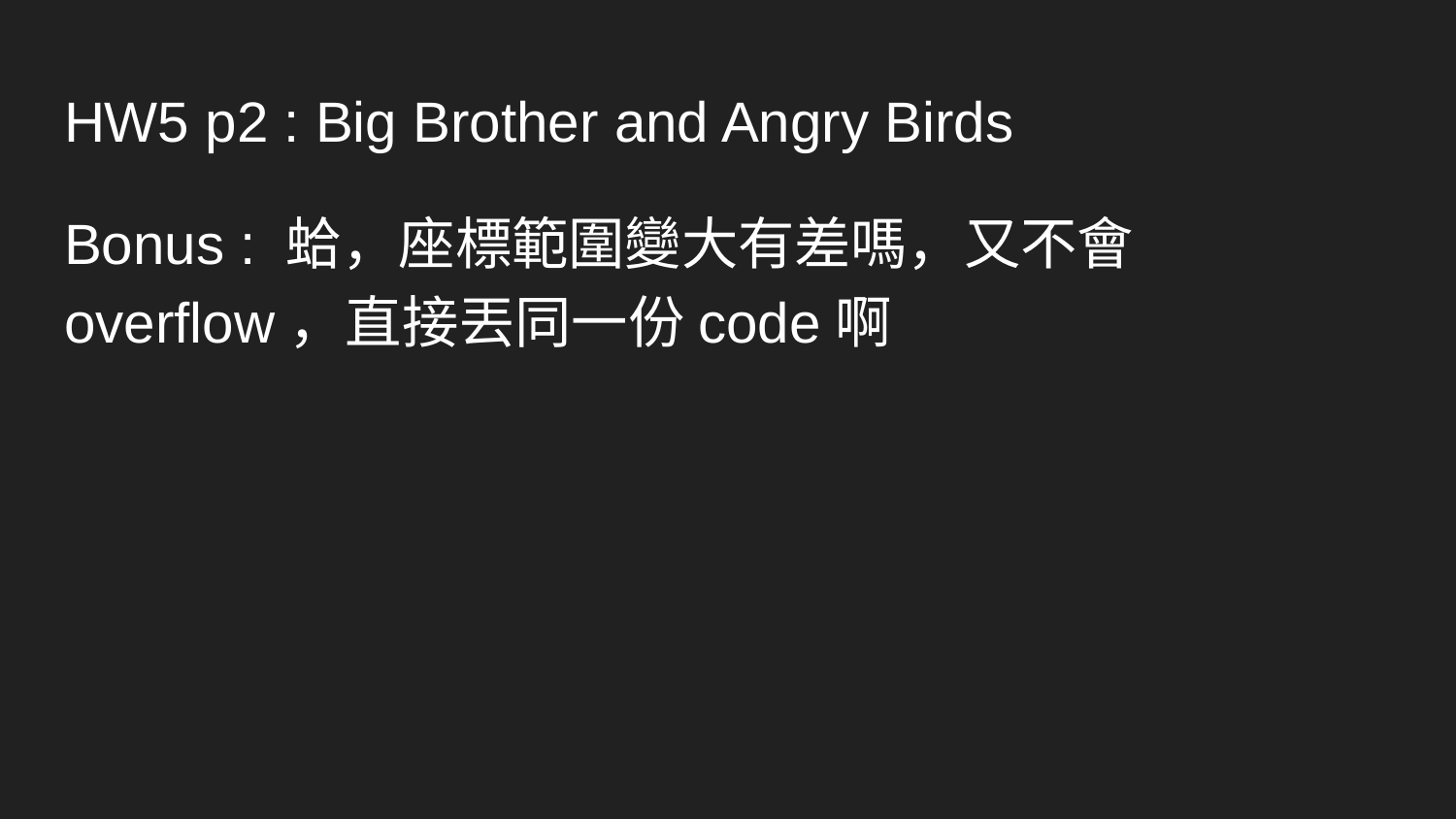

# HW5 p2 : Big Brother and Angry Birds
Bonus : 蛤，座標範圍變大有差嗎，又不會overflow，直接丟同一份code啊